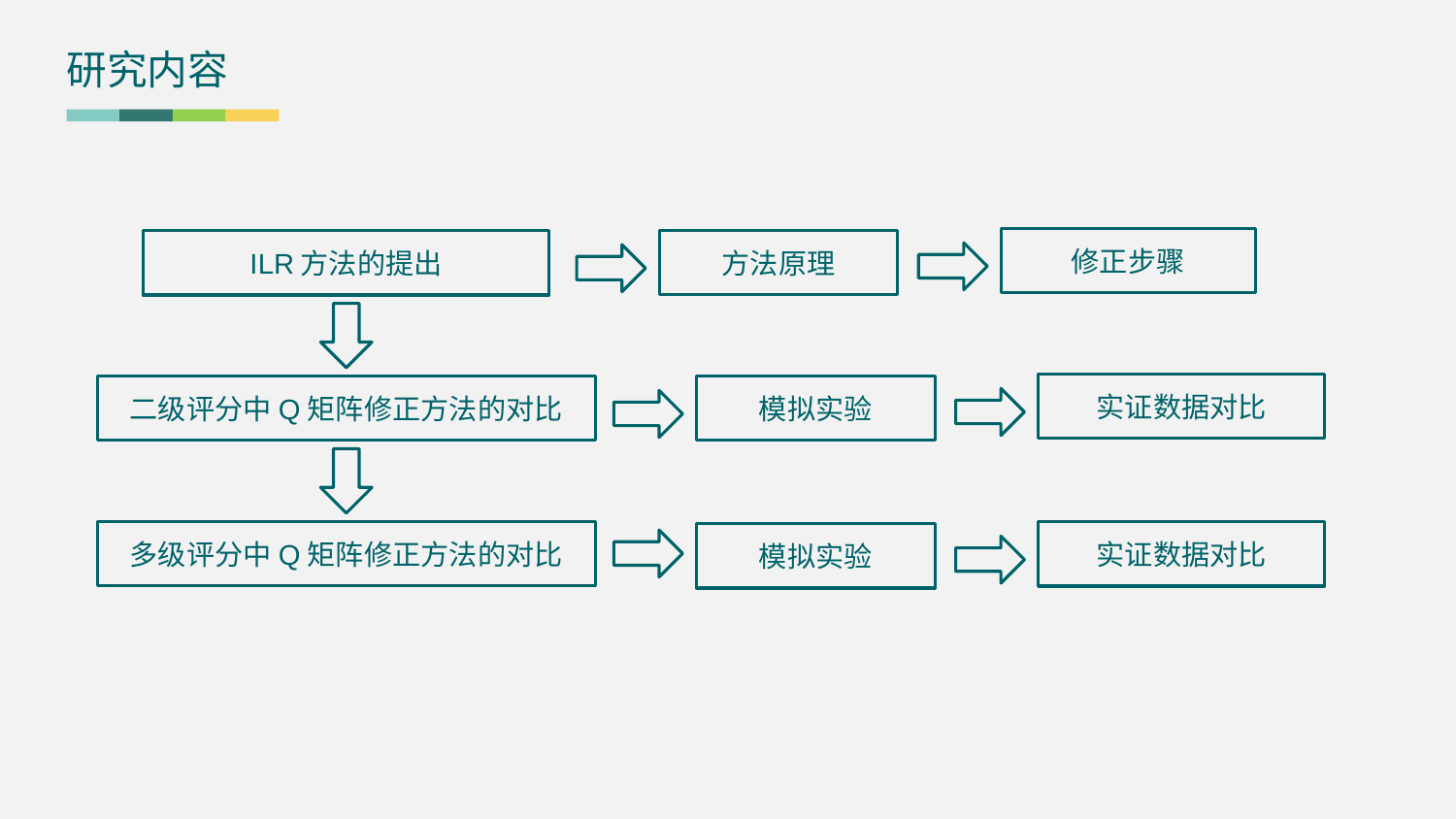

研究内容

修正步骤
方法原理
ILR方法的提出

实证数据对比
二级评分中Q矩阵修正方法的对比
模拟实验

多级评分中Q矩阵修正方法的对比
实证数据对比
模拟实验